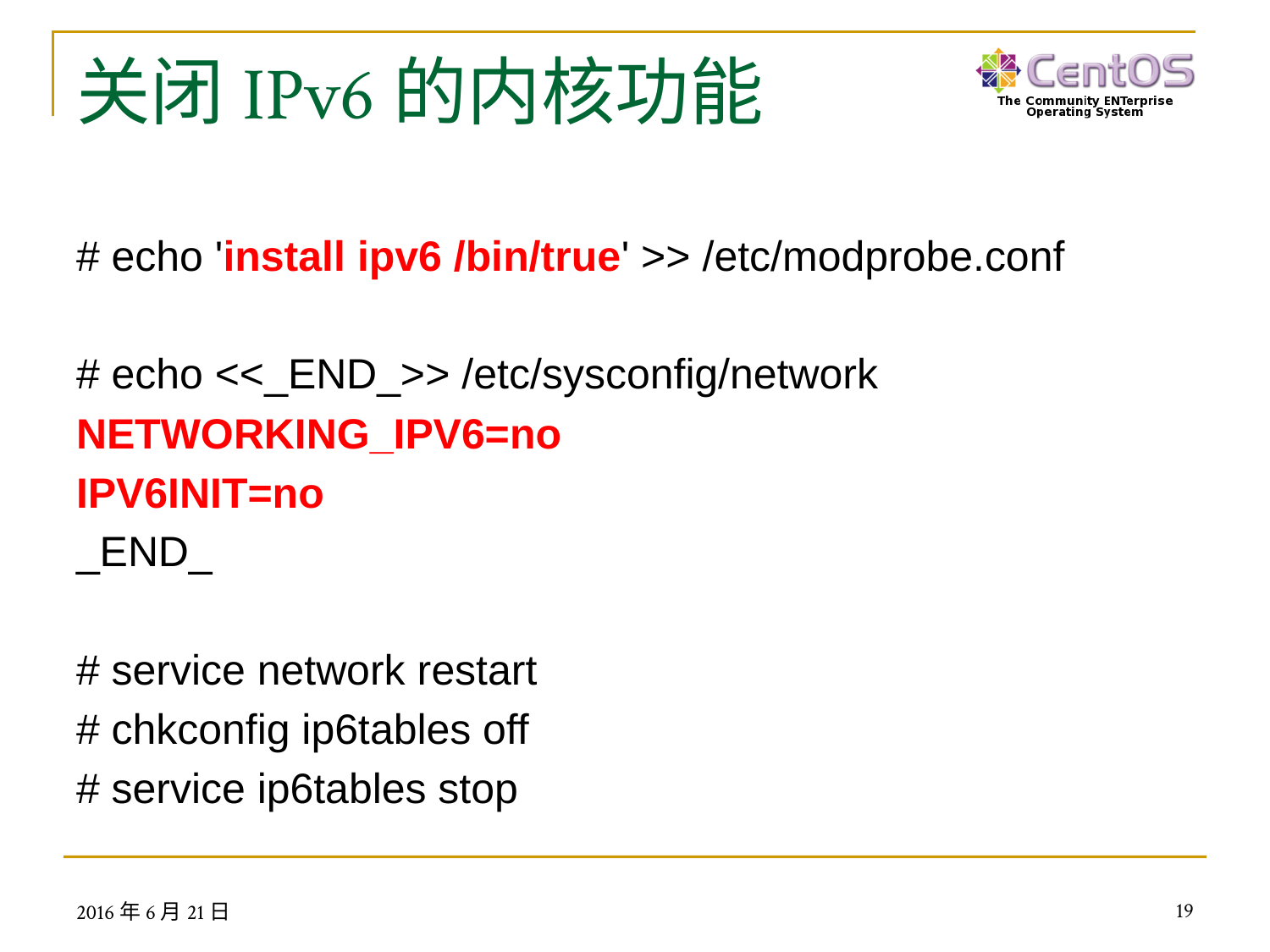

# 关闭IPv6的内核功能
# echo 'install ipv6 /bin/true' >> /etc/modprobe.conf

# echo <<_END_>> /etc/sysconfig/network
NETWORKING_IPV6=no
IPV6INIT=no
_END_

# service network restart
# chkconfig ip6tables off
# service ip6tables stop
2016年6月21日
19